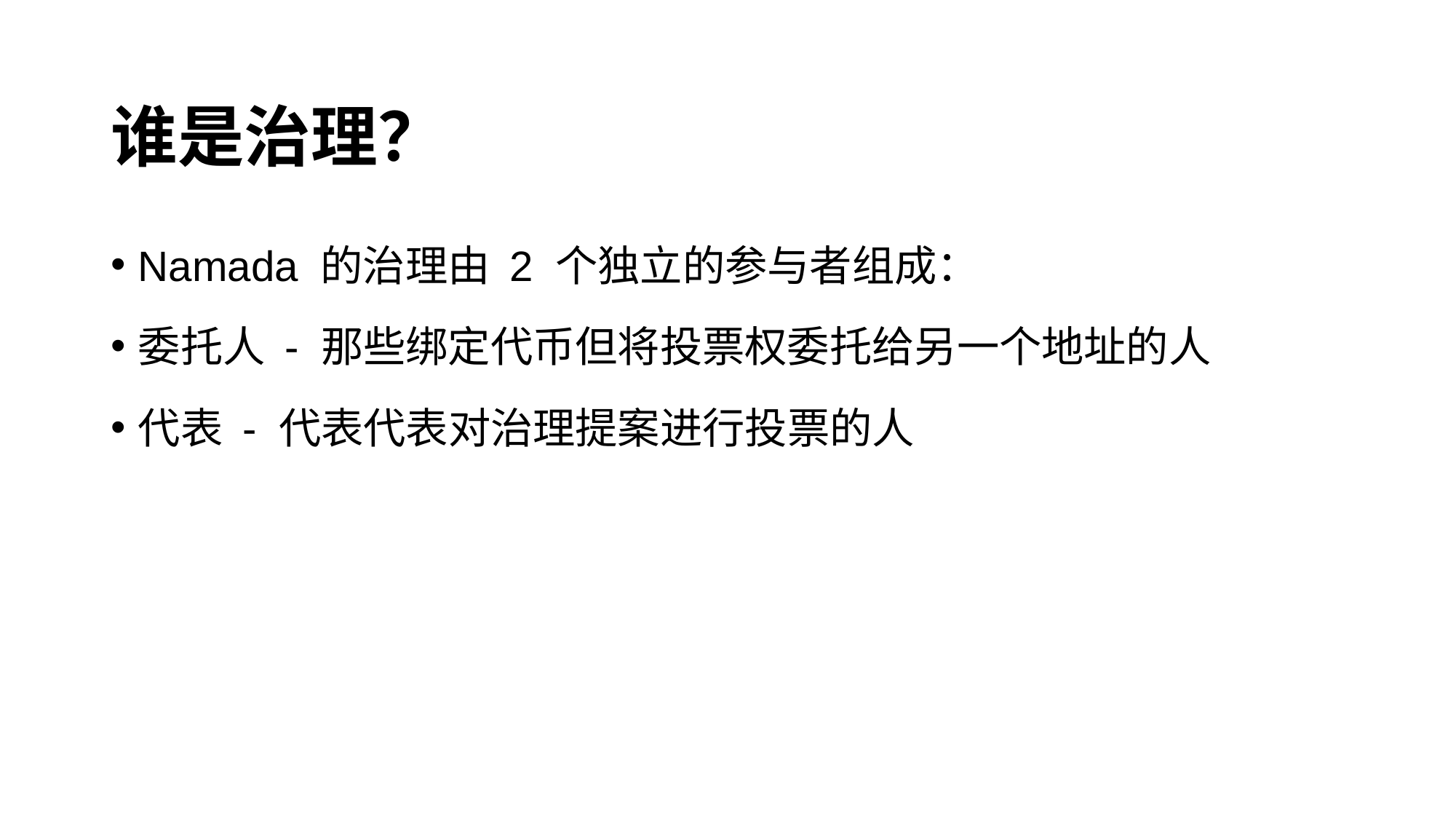

# 谁是治理？
Namada 的治理由 2 个独立的参与者组成：
委托人 - 那些绑定代币但将投票权委托给另一个地址的人
代表 - 代表代表对治理提案进行投票的人